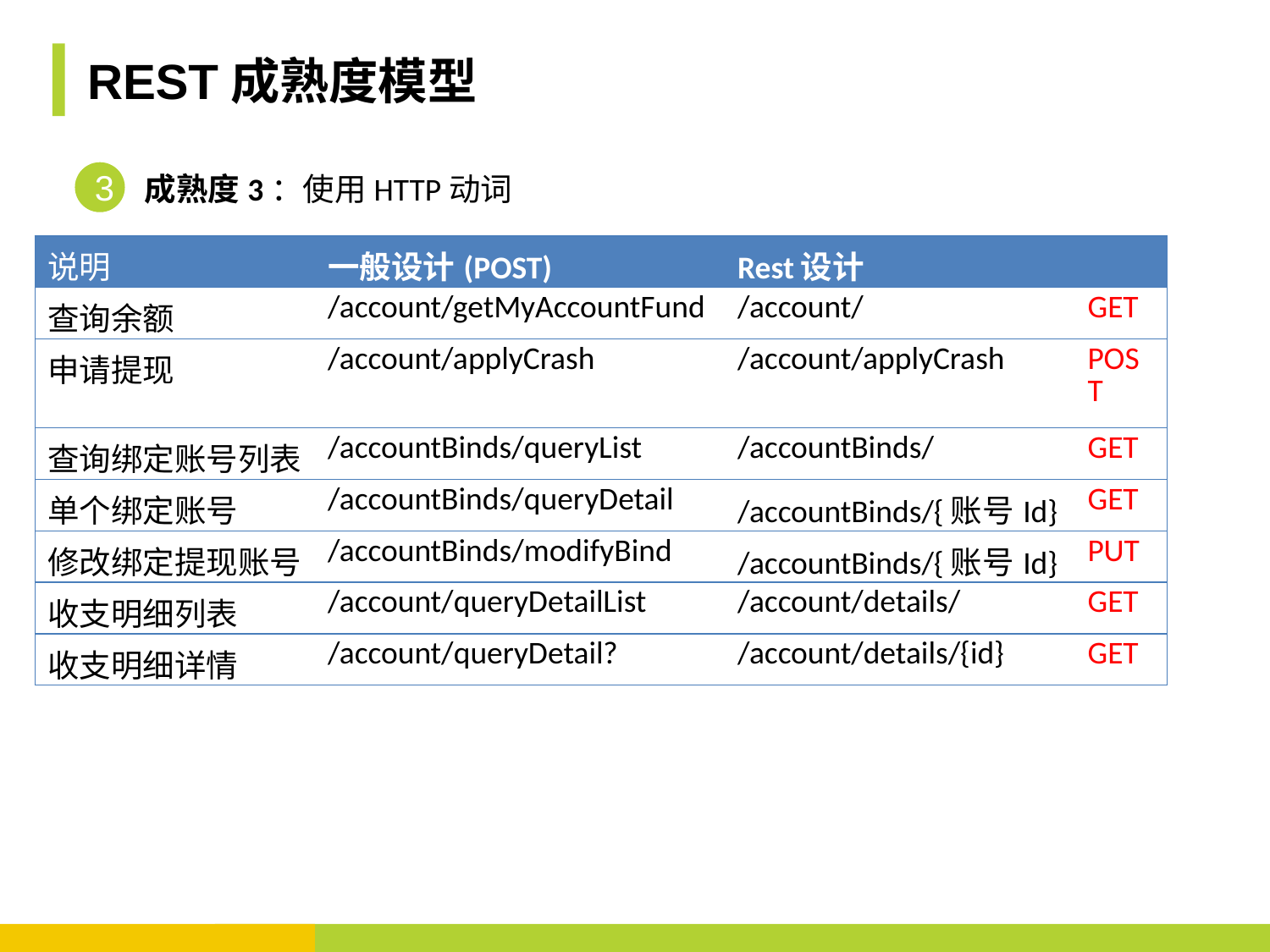

REST成熟度模型
3
成熟度3：使用HTTP动词
| 说明 | 一般设计(POST) | Rest设计 |  |
| --- | --- | --- | --- |
| 查询余额 | /account/getMyAccountFund | /account/ | GET |
| 申请提现 | /account/applyCrash | /account/applyCrash | POST |
| 查询绑定账号列表 | /accountBinds/queryList | /accountBinds/ | GET |
| 单个绑定账号 | /accountBinds/queryDetail | /accountBinds/{账号Id} | GET |
| 修改绑定提现账号 | /accountBinds/modifyBind | /accountBinds/{账号Id} | PUT |
| 收支明细列表 | /account/queryDetailList | /account/details/ | GET |
| 收支明细详情 | /account/queryDetail? | /account/details/{id} | GET |